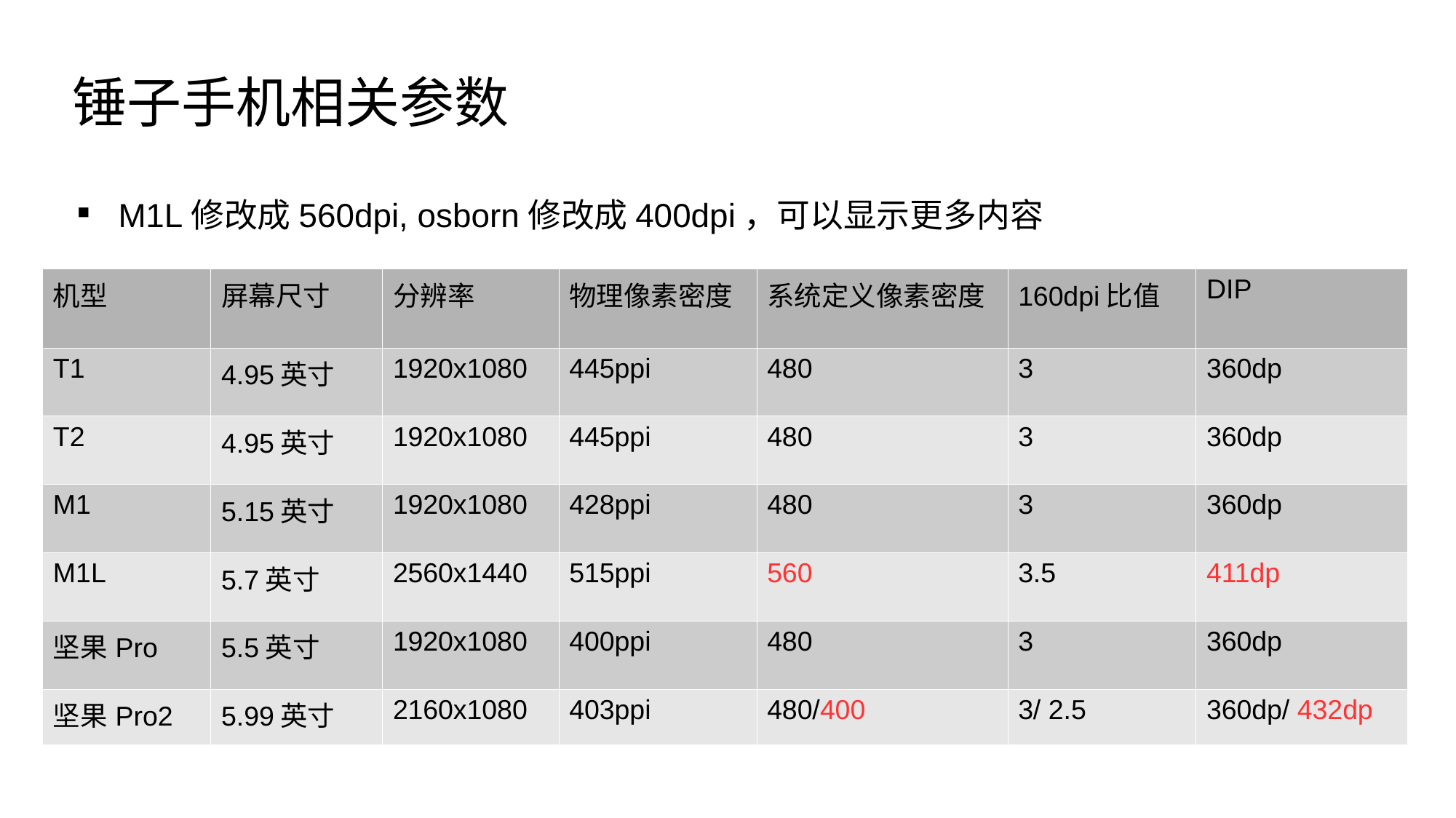

锤子手机相关参数
M1L修改成560dpi, osborn修改成400dpi，可以显示更多内容
| 机型 | 屏幕尺寸 | 分辨率 | 物理像素密度 | 系统定义像素密度 | 160dpi比值 | DIP |
| --- | --- | --- | --- | --- | --- | --- |
| T1 | 4.95英寸 | 1920x1080 | 445ppi | 480 | 3 | 360dp |
| T2 | 4.95英寸 | 1920x1080 | 445ppi | 480 | 3 | 360dp |
| M1 | 5.15英寸 | 1920x1080 | 428ppi | 480 | 3 | 360dp |
| M1L | 5.7英寸 | 2560x1440 | 515ppi | 560 | 3.5 | 411dp |
| 坚果Pro | 5.5英寸 | 1920x1080 | 400ppi | 480 | 3 | 360dp |
| 坚果Pro2 | 5.99英寸 | 2160x1080 | 403ppi | 480/400 | 3/ 2.5 | 360dp/ 432dp |